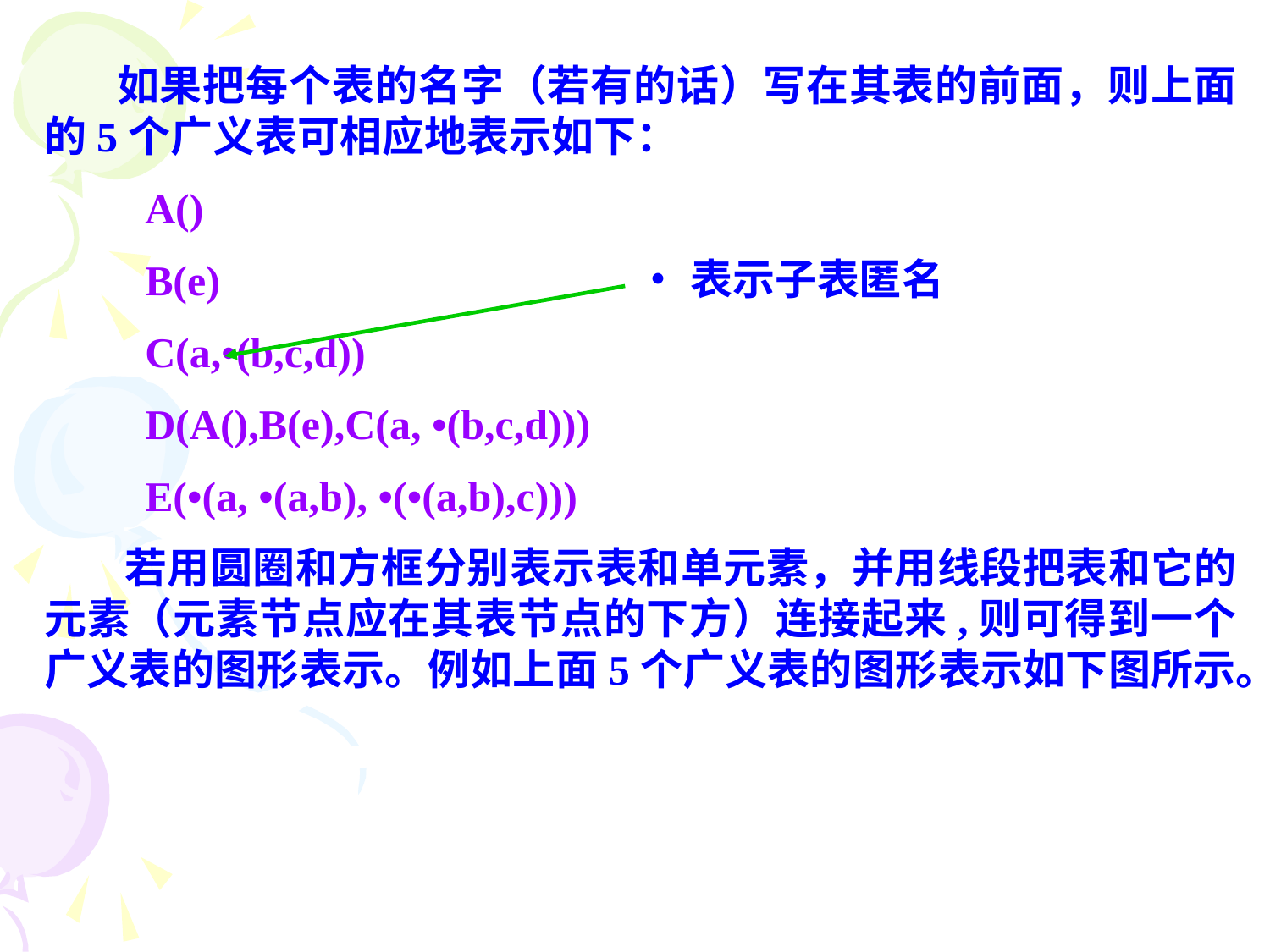

如果把每个表的名字（若有的话）写在其表的前面，则上面的5个广义表可相应地表示如下：
    　A()
    　B(e)
    　C(a,•(b,c,d))
    　D(A(),B(e),C(a, •(b,c,d)))
    　E(•(a, •(a,b), •(•(a,b),c)))
       若用圆圈和方框分别表示表和单元素，并用线段把表和它的元素（元素节点应在其表节点的下方）连接起来,则可得到一个广义表的图形表示。例如上面5个广义表的图形表示如下图所示。
•表示子表匿名